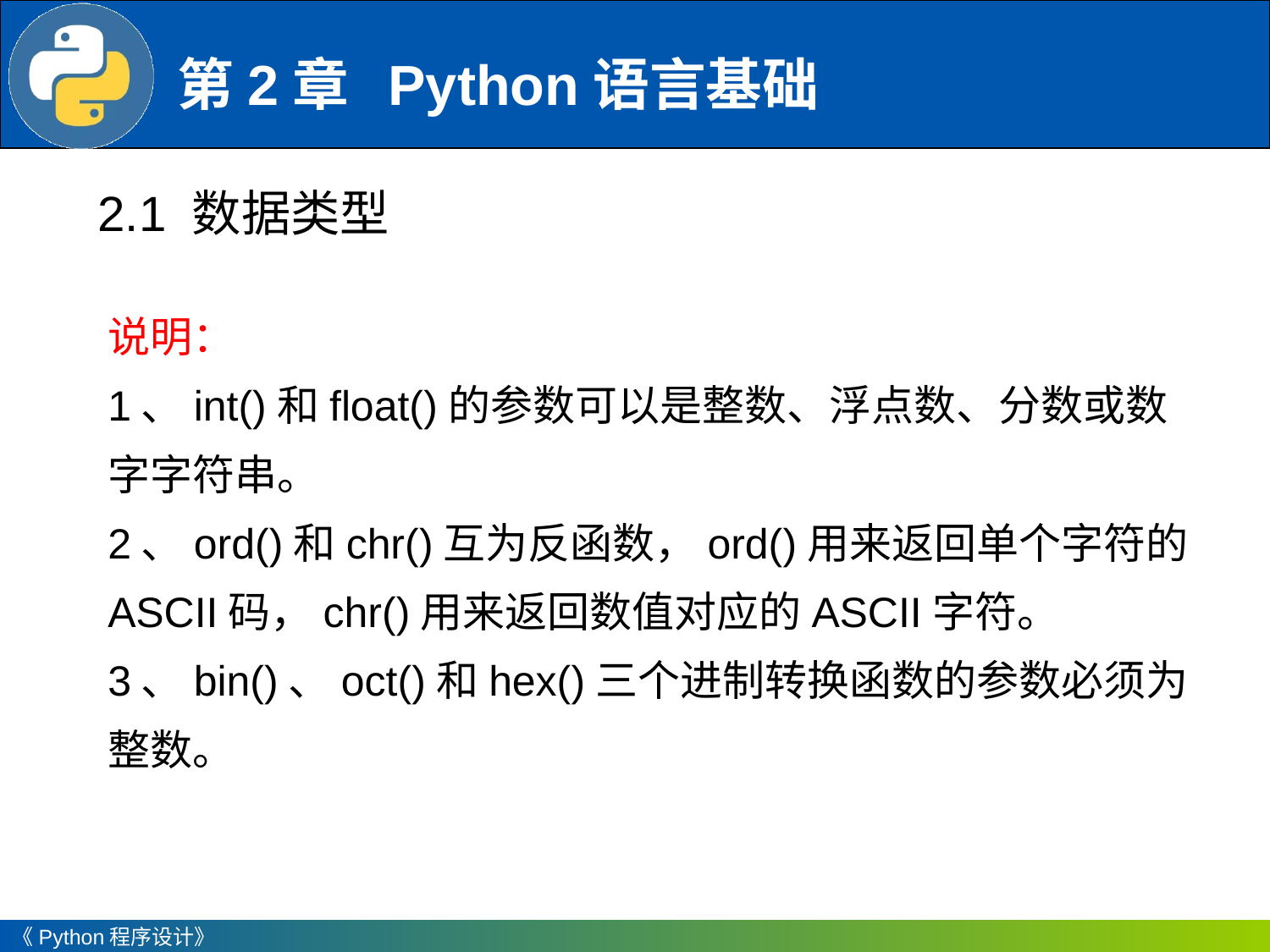

2.1 数据类型
说明：
1、int()和float()的参数可以是整数、浮点数、分数或数字字符串。
2、ord()和chr()互为反函数，ord()用来返回单个字符的ASCII码，chr()用来返回数值对应的ASCII字符。
3、bin()、oct()和hex()三个进制转换函数的参数必须为整数。